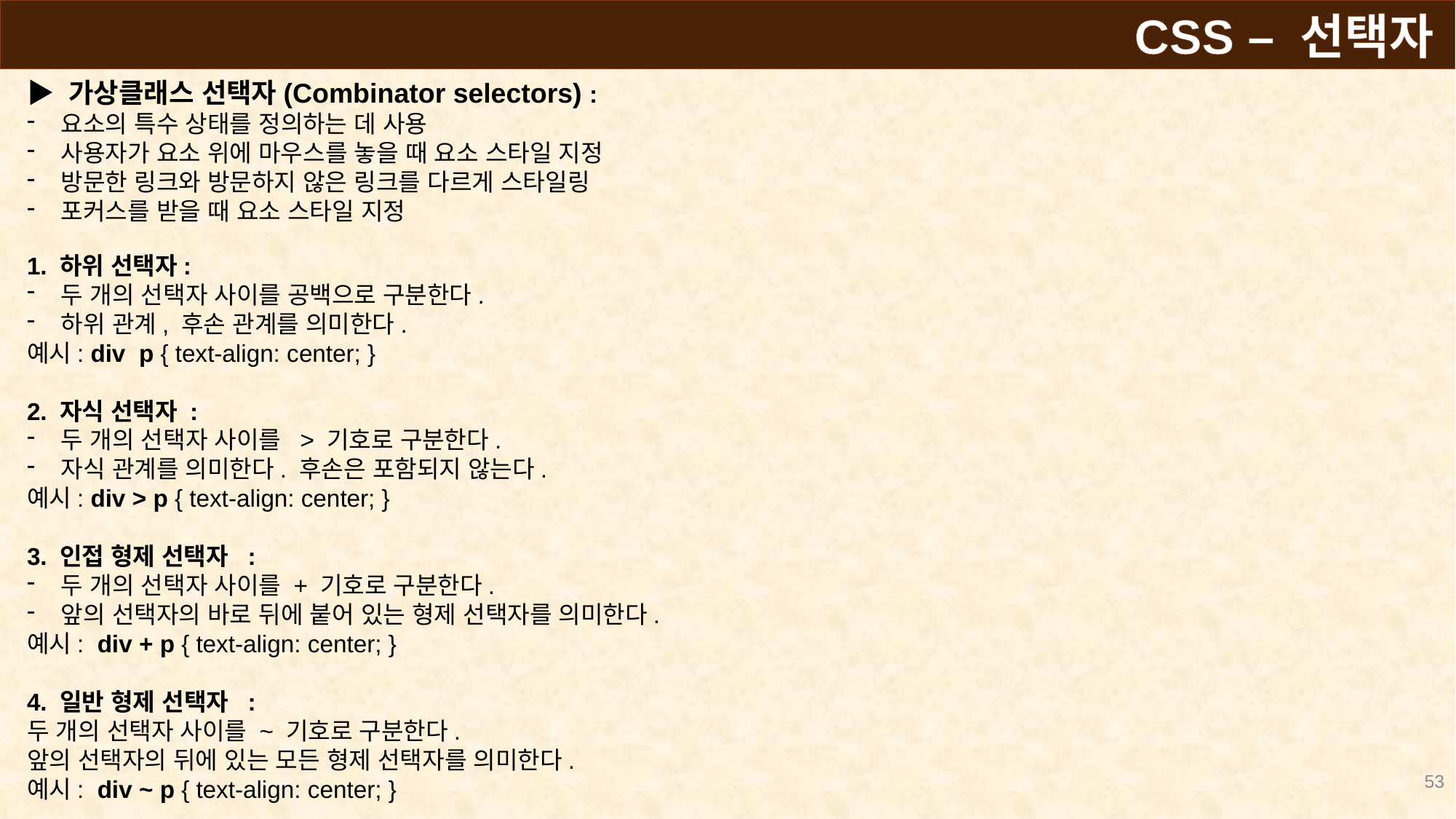

CSS – 선택자
▶ 가상클래스 선택자(Combinator selectors) :
요소의 특수 상태를 정의하는 데 사용
사용자가 요소 위에 마우스를 놓을 때 요소 스타일 지정
방문한 링크와 방문하지 않은 링크를 다르게 스타일링
포커스를 받을 때 요소 스타일 지정

1. 하위 선택자:
두 개의 선택자 사이를 공백으로 구분한다.
하위 관계, 후손 관계를 의미한다.
예시: div  p { text-align: center; }

2. 자식 선택자 :
두 개의 선택자 사이를  > 기호로 구분한다.
자식 관계를 의미한다. 후손은 포함되지 않는다.
예시: div > p { text-align: center; }

3. 인접 형제 선택자  :
두 개의 선택자 사이를 + 기호로 구분한다.
앞의 선택자의 바로 뒤에 붙어 있는 형제 선택자를 의미한다.
예시:  div + p { text-align: center; }

4. 일반 형제 선택자  :
두 개의 선택자 사이를 ~ 기호로 구분한다.
앞의 선택자의 뒤에 있는 모든 형제 선택자를 의미한다.
예시:  div ~ p { text-align: center; }
53